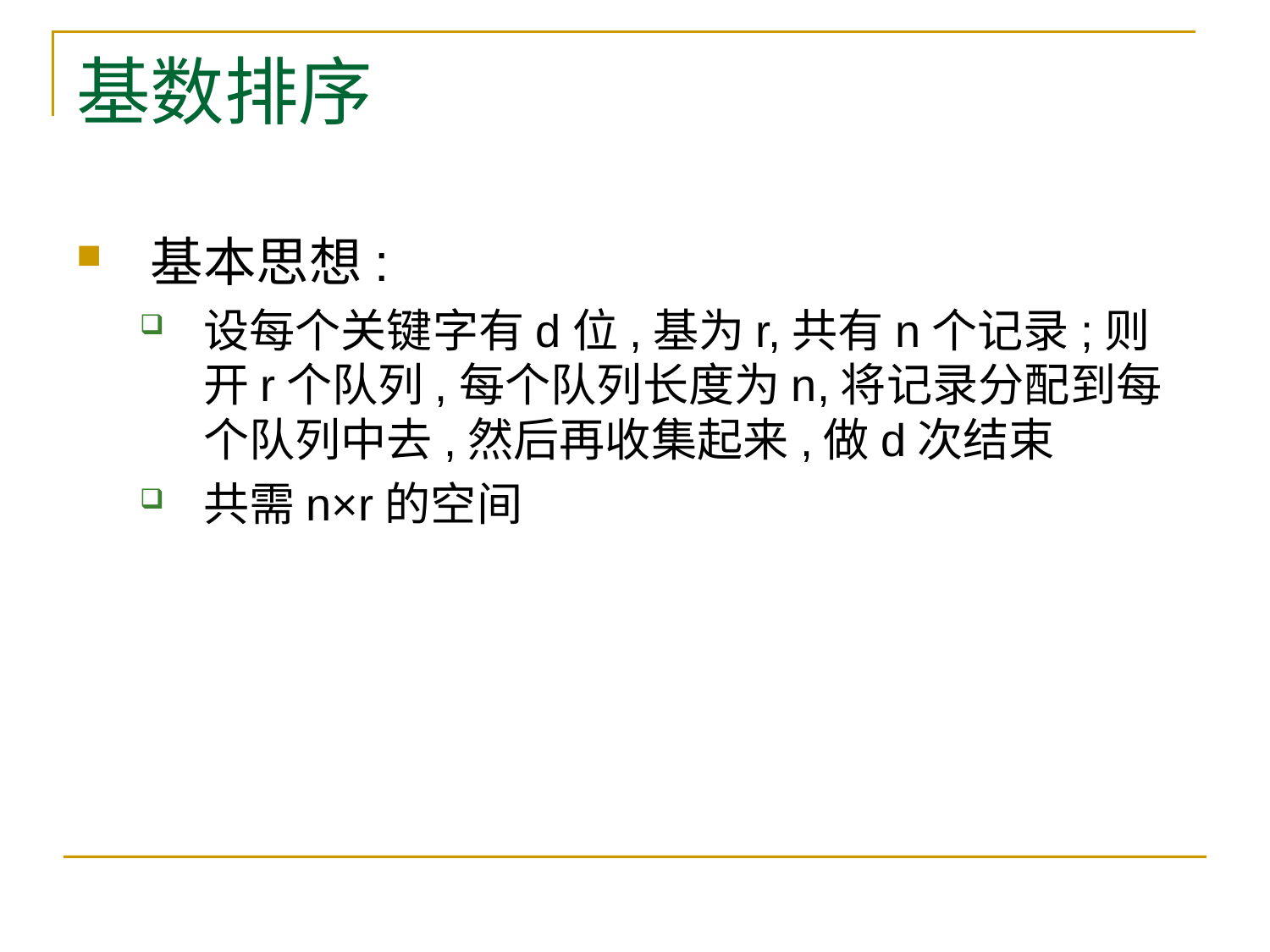

# 基数排序
基本思想:
设每个关键字有d位,基为r,共有n个记录;则开r个队列,每个队列长度为n,将记录分配到每个队列中去,然后再收集起来,做d次结束
共需n×r的空间